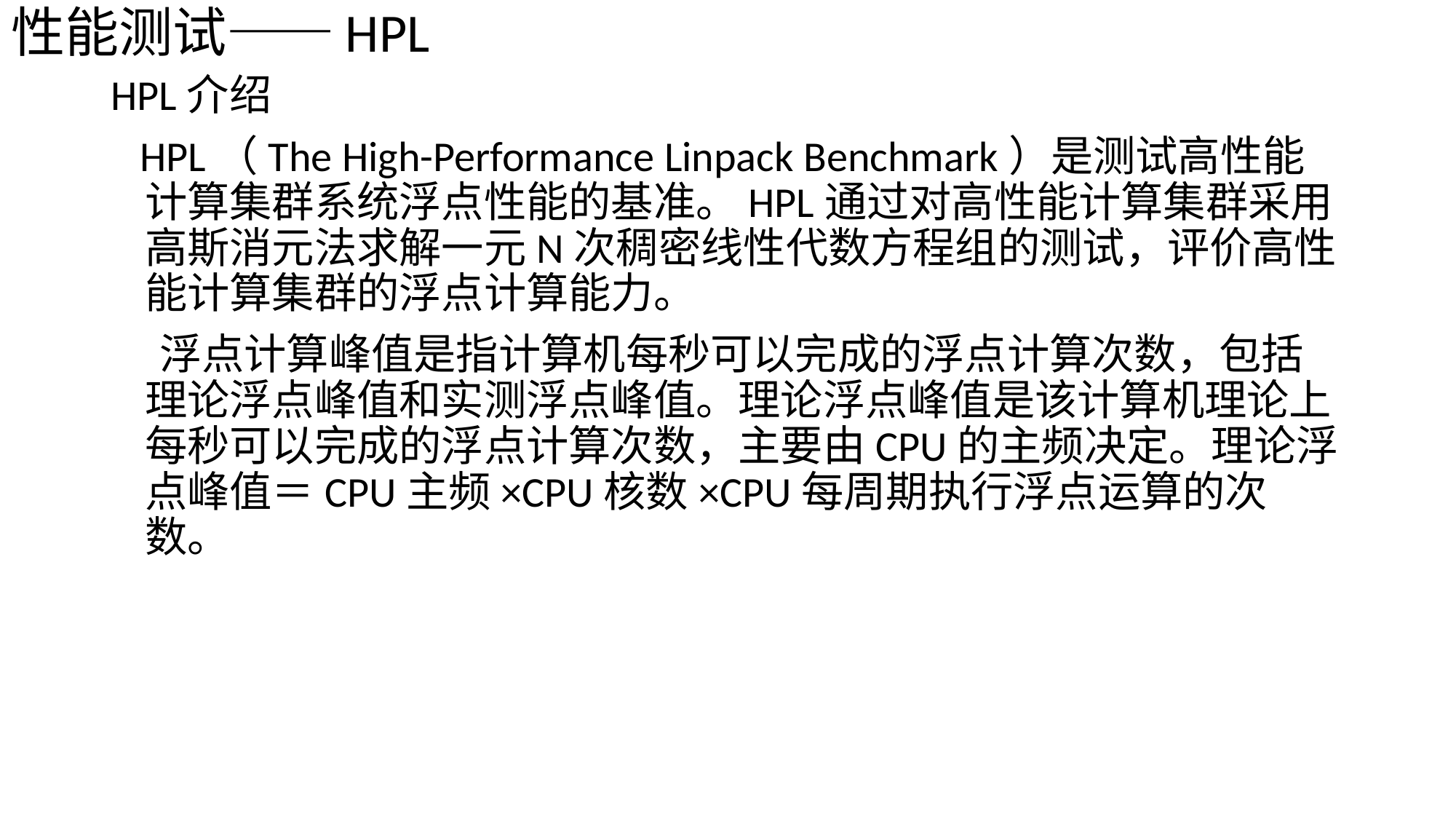

性能测试——HPL
HPL介绍
   HPL（The High-Performance Linpack Benchmark）是测试高性能计算集群系统浮点性能的基准。HPL通过对高性能计算集群采用高斯消元法求解一元N次稠密线性代数方程组的测试，评价高性能计算集群的浮点计算能力。
    浮点计算峰值是指计算机每秒可以完成的浮点计算次数，包括理论浮点峰值和实测浮点峰值。理论浮点峰值是该计算机理论上每秒可以完成的浮点计算次数，主要由CPU的主频决定。理论浮点峰值＝CPU主频×CPU核数×CPU每周期执行浮点运算的次数。